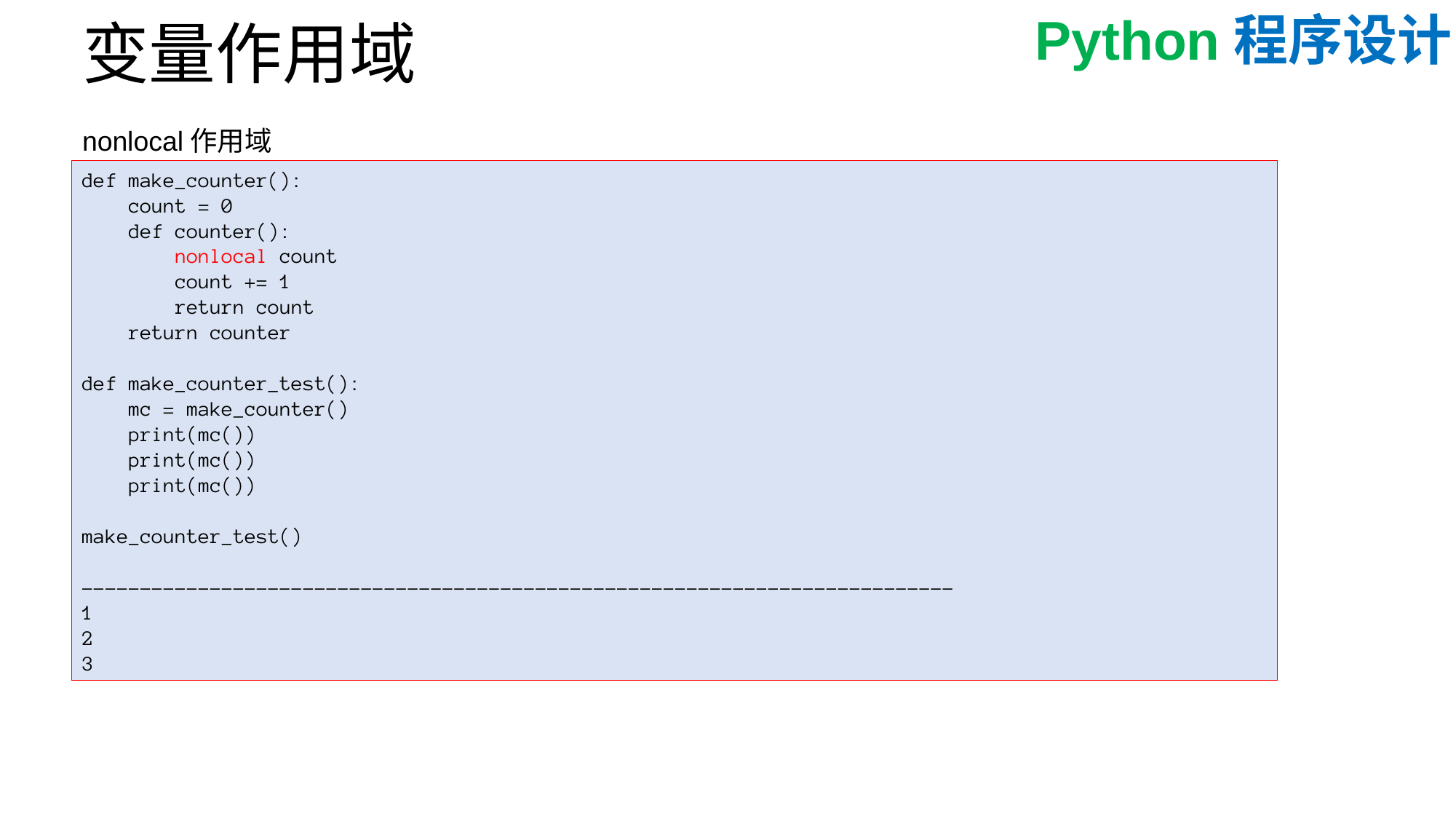

# 变量作用域
nonlocal作用域
def make_counter():
    count = 0
    def counter():
        nonlocal count
        count += 1
        return count
    return counter

def make_counter_test():
    mc = make_counter()
    print(mc())
    print(mc())
    print(mc())

make_counter_test()

---------------------------------------------------------------------------
1
2
3
29